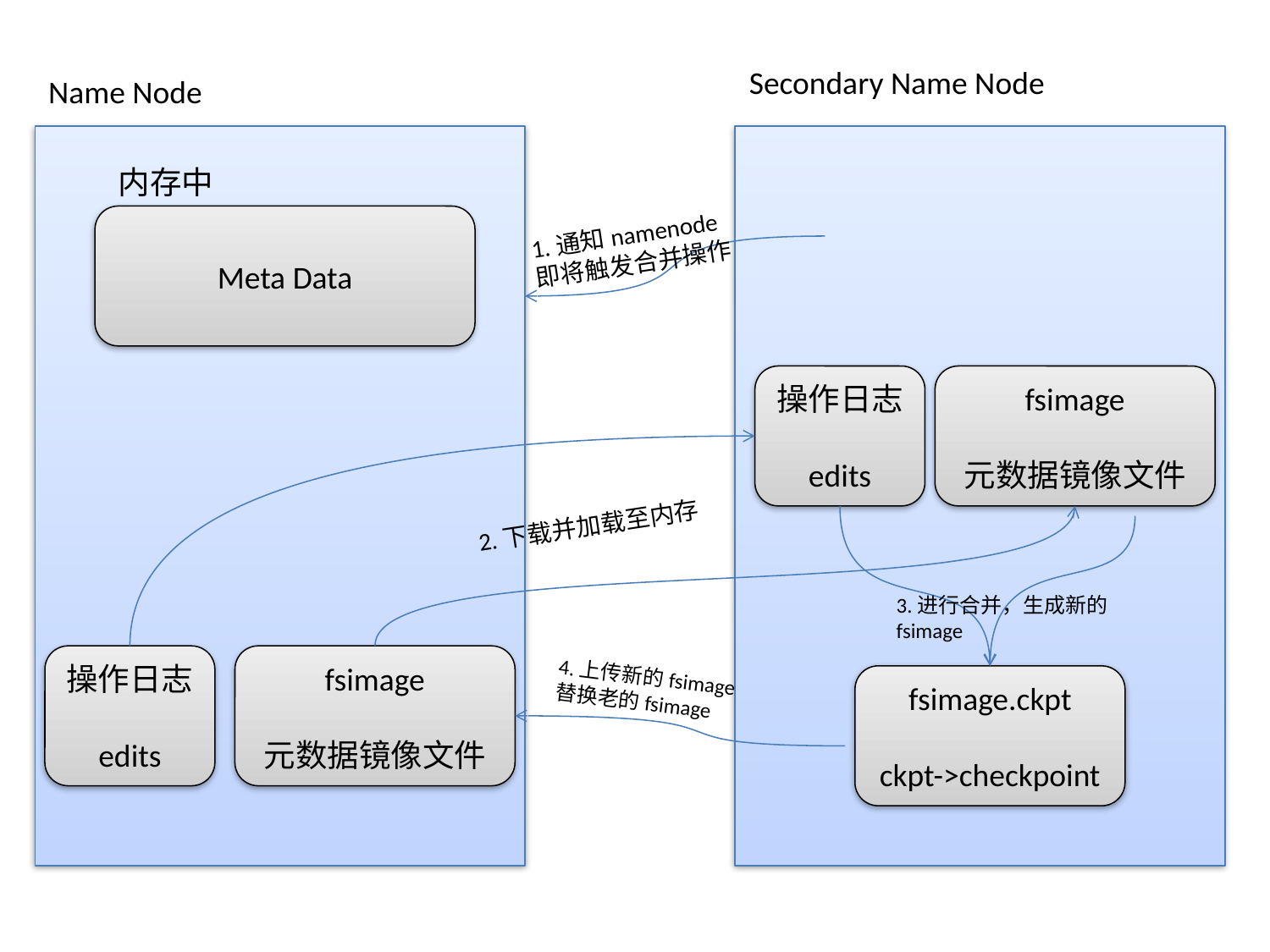

Secondary Name Node
Name Node

内存中
Meta Data
1.通知namenode
即将触发合并操作
操作日志

edits
fsimage

元数据镜像文件
2.下载并加载至内存
3.进行合并，生成新的
fsimage
操作日志

edits
fsimage

元数据镜像文件
4.上传新的fsimage
替换老的fsimage
fsimage.ckpt

ckpt->checkpoint